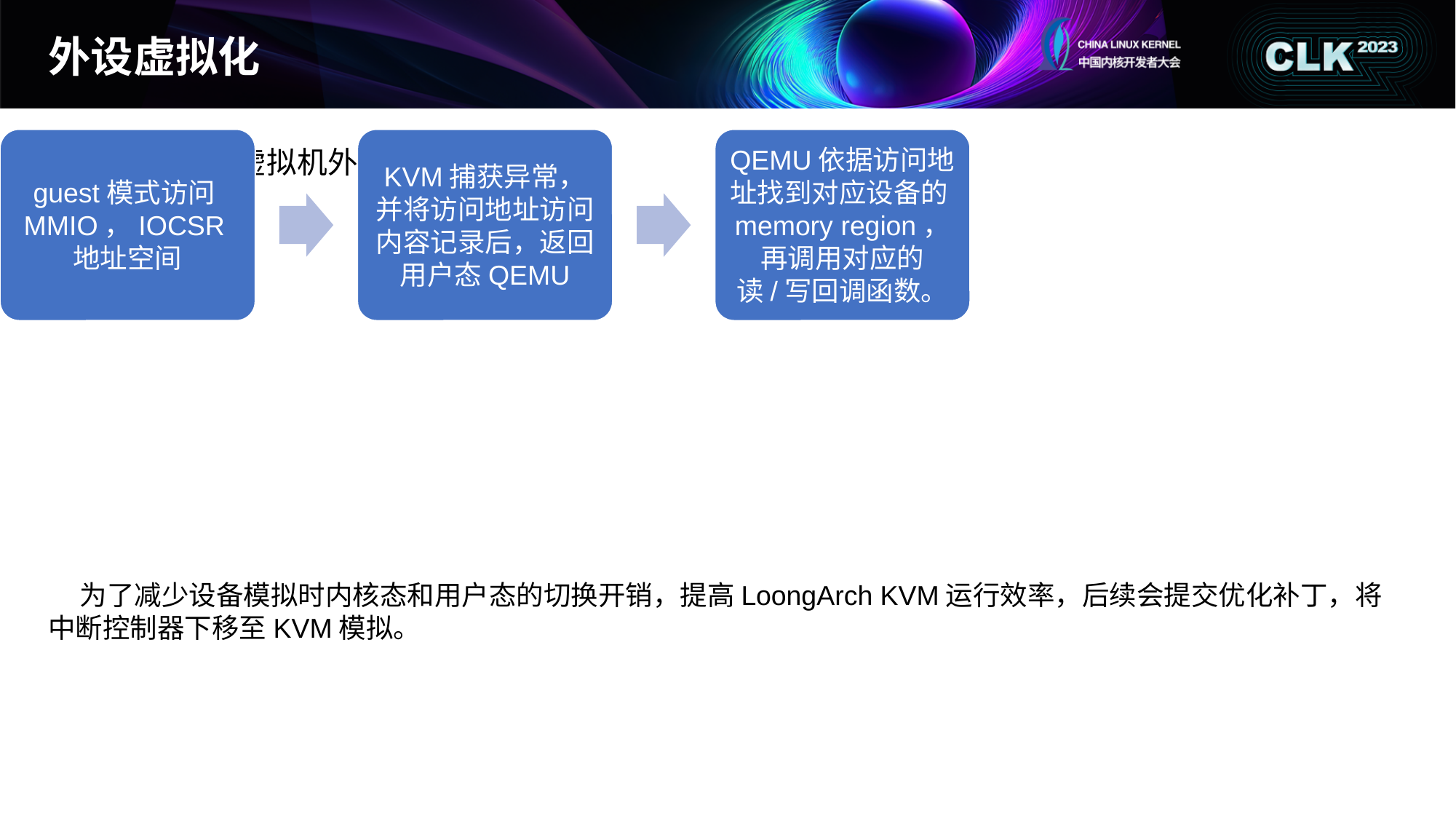

# 外设虚拟化
2. LoongArch虚拟机外设模拟流程

    为了减少设备模拟时内核态和用户态的切换开销，提高LoongArch KVM运行效率，后续会提交优化补丁，将中断控制器下移至KVM模拟。
guest模式访问MMIO，IOCSR地址空间

KVM捕获异常，并将访问地址访问内容记录后，返回用户态QEMU

QEMU依据访问地址找到对应设备的memory region，再调用对应的读/写回调函数。